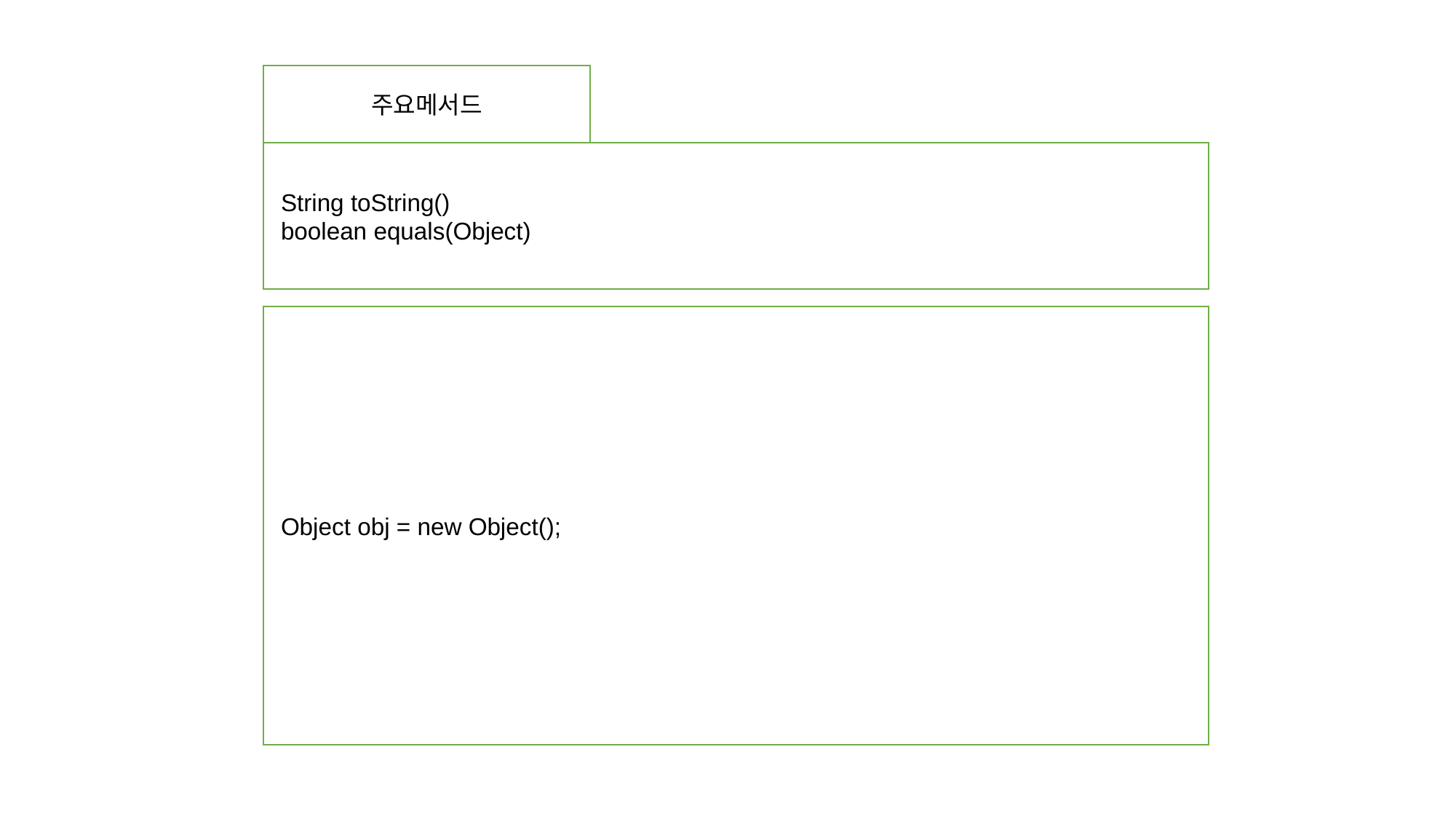

주요메서드
 String toString()
 boolean equals(Object)
 Object obj = new Object();